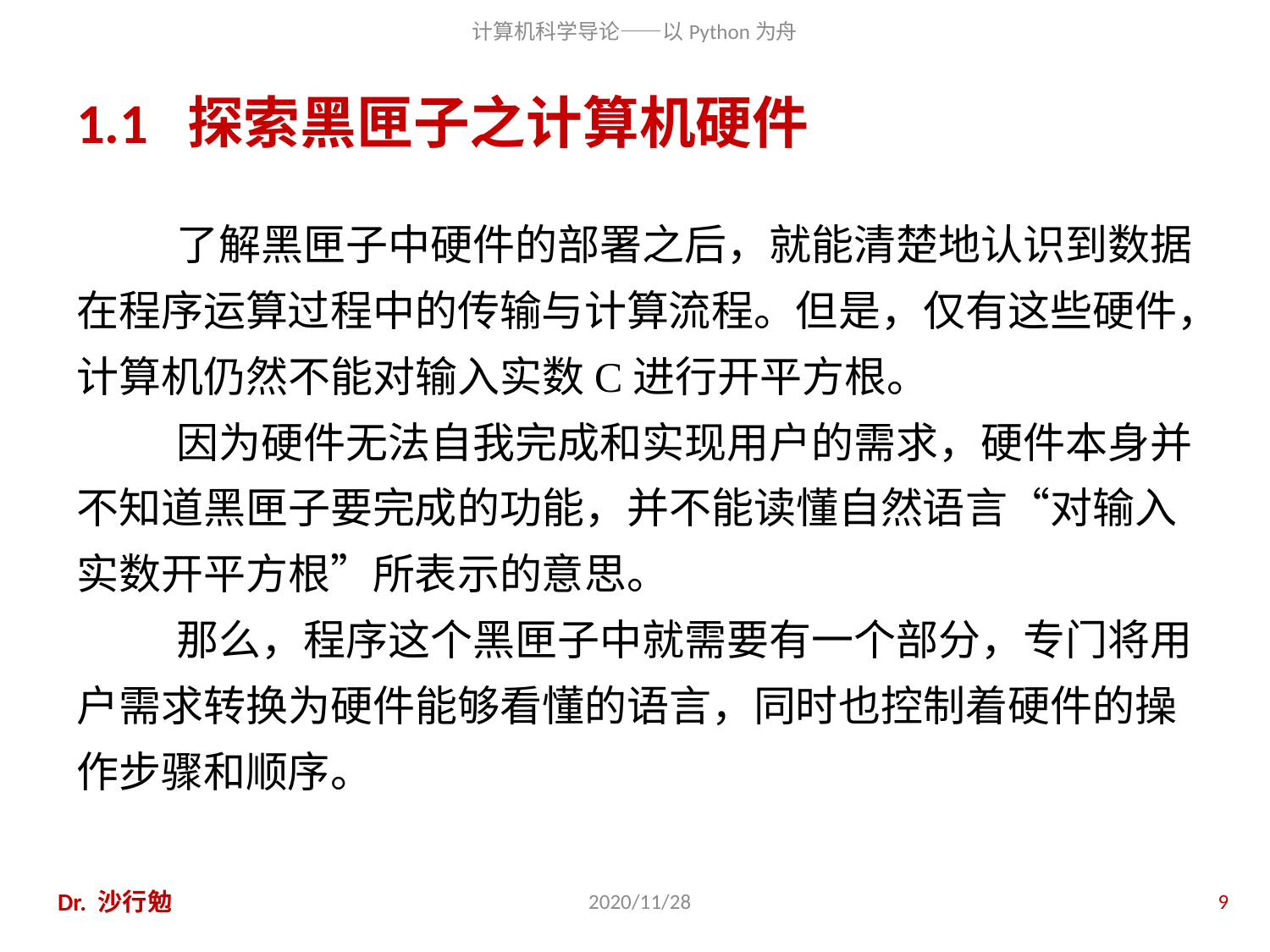

# 1.1  探索黑匣子之计算机硬件
了解黑匣子中硬件的部署之后，就能清楚地认识到数据在程序运算过程中的传输与计算流程。但是，仅有这些硬件，计算机仍然不能对输入实数C进行开平方根。
因为硬件无法自我完成和实现用户的需求，硬件本身并不知道黑匣子要完成的功能，并不能读懂自然语言“对输入实数开平方根”所表示的意思。
那么，程序这个黑匣子中就需要有一个部分，专门将用户需求转换为硬件能够看懂的语言，同时也控制着硬件的操作步骤和顺序。

Dr. 沙行勉
2020/11/28
9